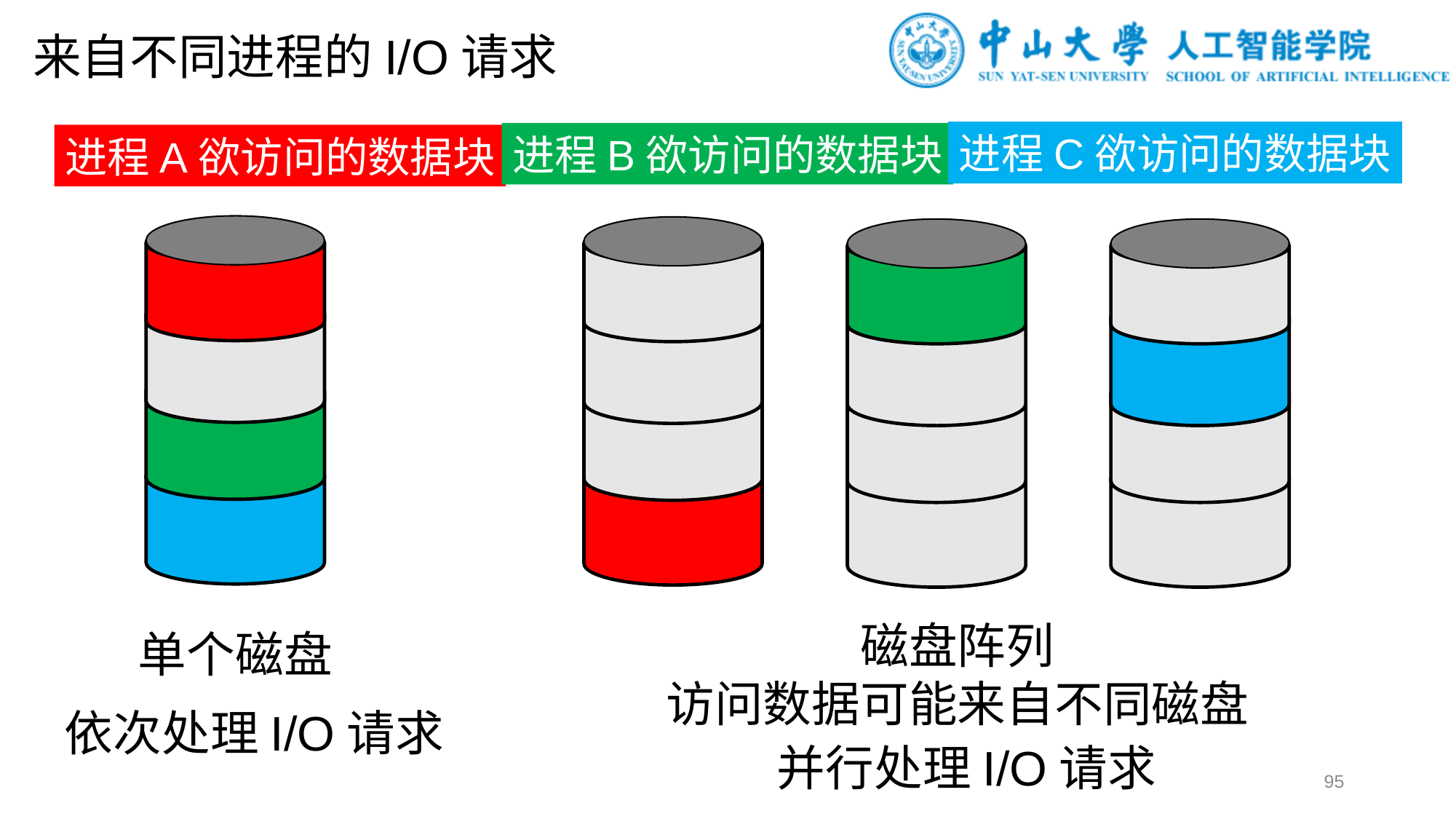

来自不同进程的I/O请求
进程C欲访问的数据块
进程B欲访问的数据块
进程A欲访问的数据块

磁盘阵列
访问数据可能来自不同磁盘
单个磁盘
依次处理I/O请求
并行处理I/O请求
95